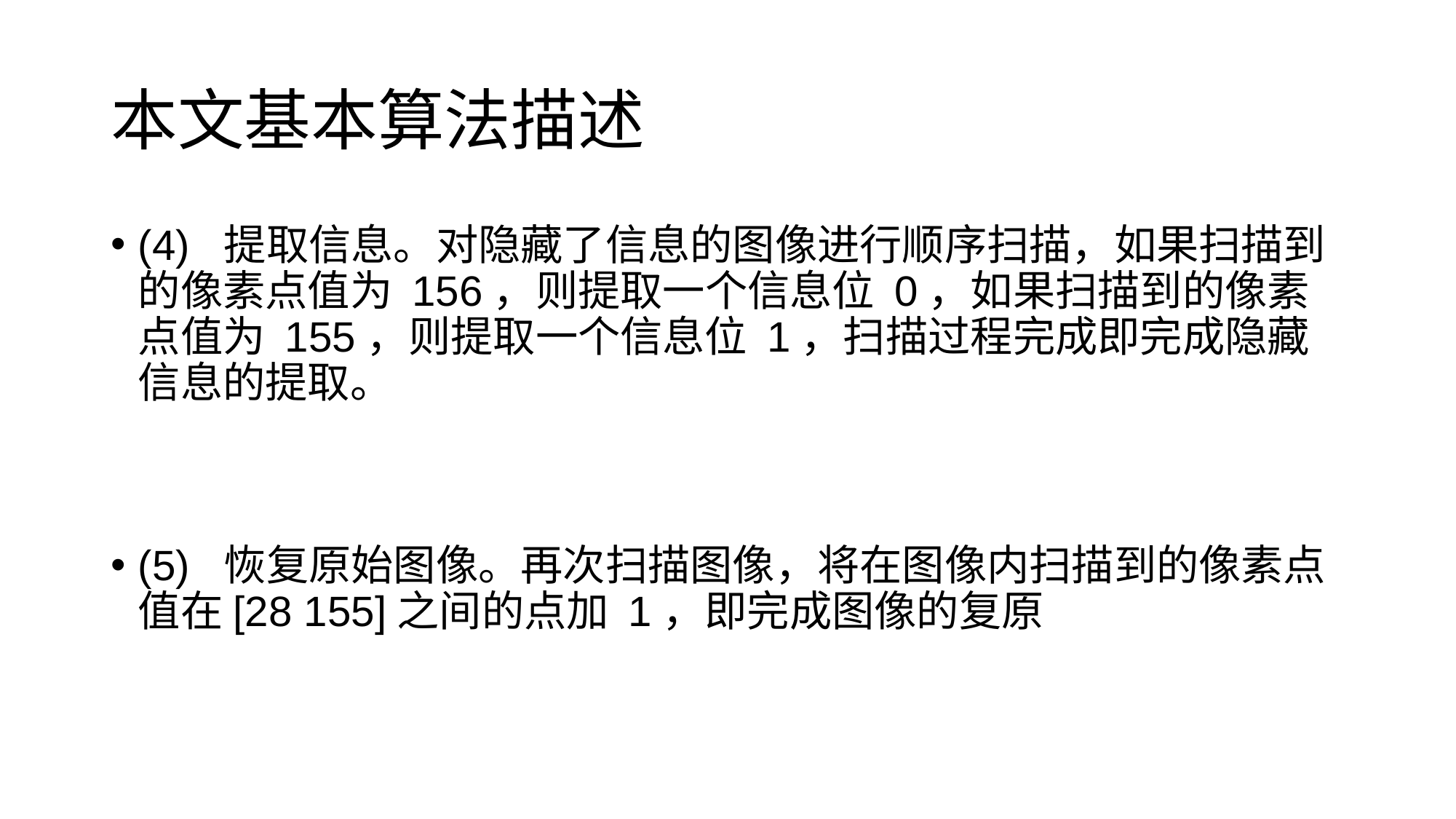

# 本文基本算法描述
(4)  提取信息。对隐藏了信息的图像进行顺序扫描，如果扫描到的像素点值为 156，则提取一个信息位 0，如果扫描到的像素点值为 155，则提取一个信息位 1，扫描过程完成即完成隐藏信息的提取。

(5)  恢复原始图像。再次扫描图像，将在图像内扫描到的像素点值在[28 155]之间的点加 1，即完成图像的复原